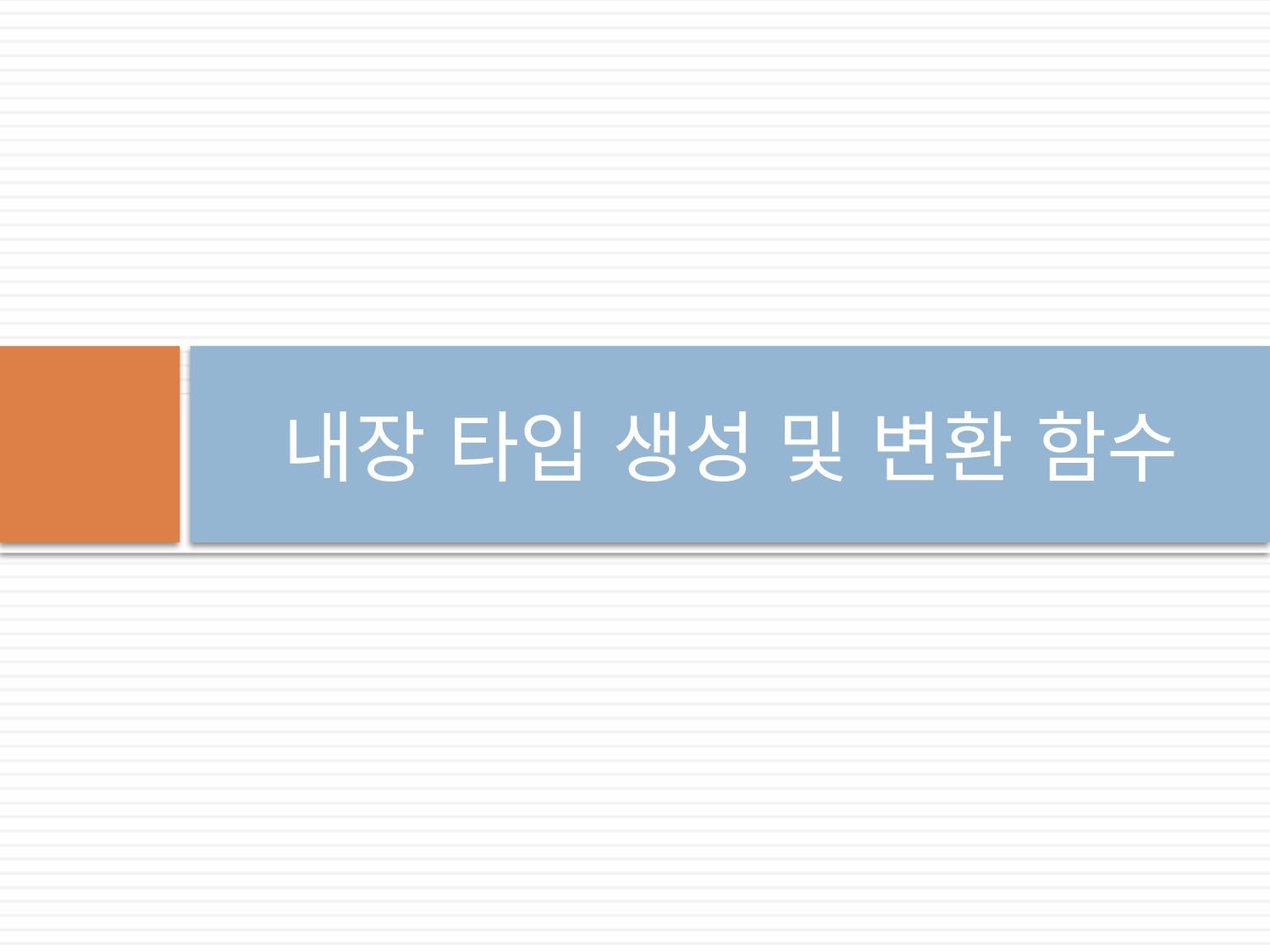

# 내장 타입 생성 및 변환 함수